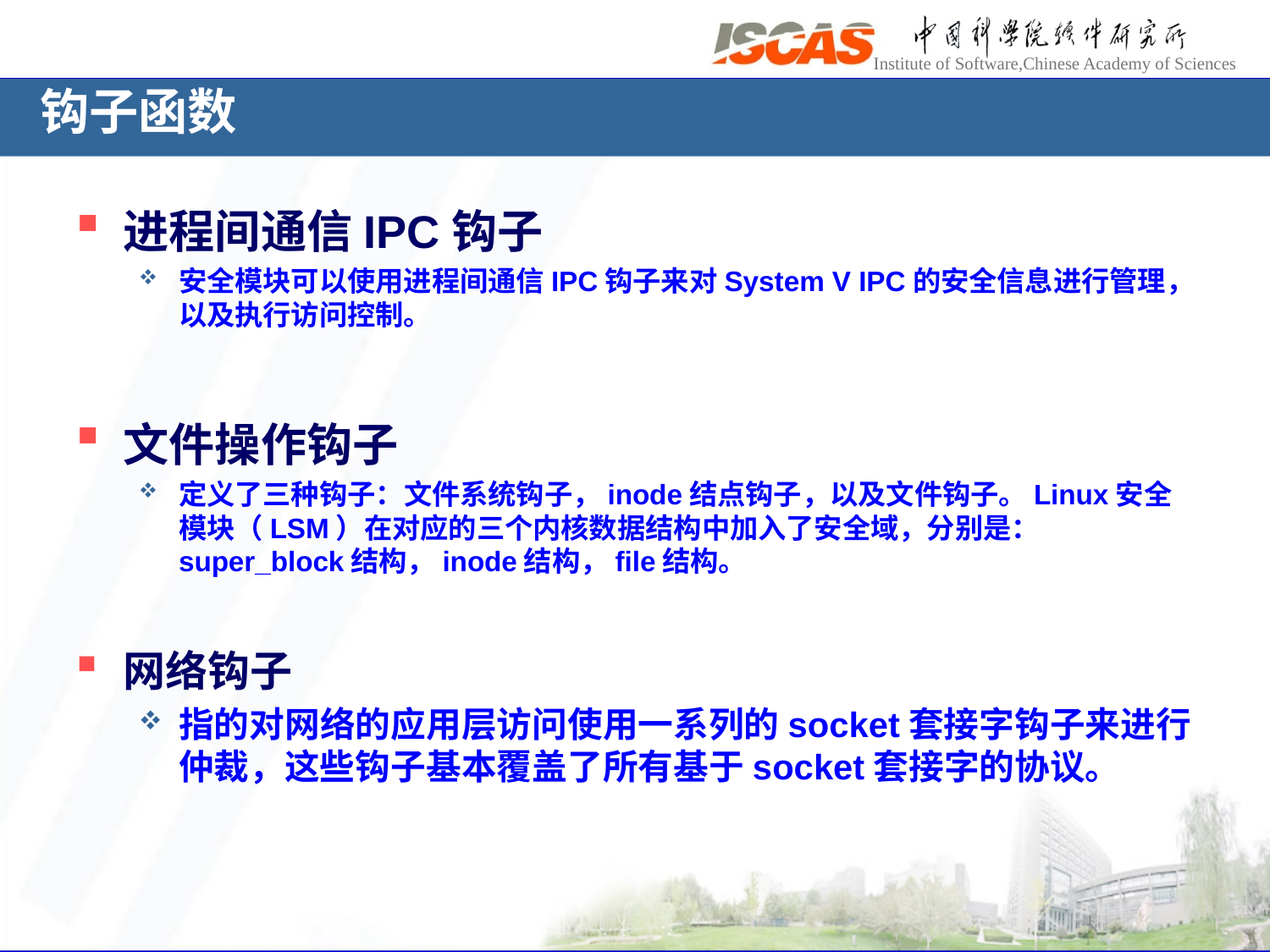

# 钩子函数
进程间通信IPC钩子
安全模块可以使用进程间通信IPC钩子来对System V IPC的安全信息进行管理，以及执行访问控制。

文件操作钩子
定义了三种钩子：文件系统钩子，inode结点钩子，以及文件钩子。Linux安全模块（LSM）在对应的三个内核数据结构中加入了安全域，分别是：super_block结构，inode结构，file结构。

网络钩子
指的对网络的应用层访问使用一系列的socket套接字钩子来进行仲裁，这些钩子基本覆盖了所有基于socket套接字的协议。